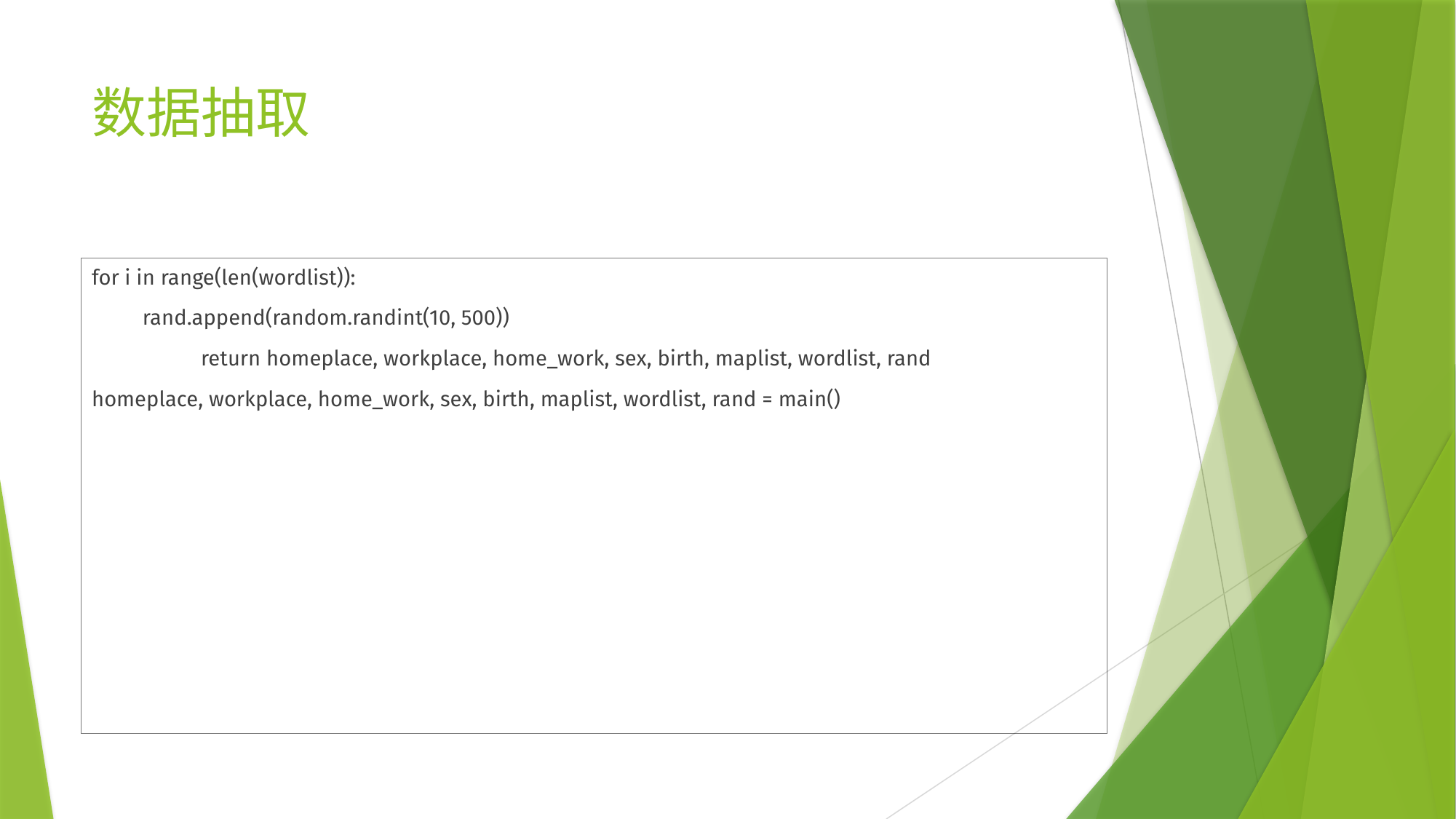

# 数据抽取
for i in range(len(wordlist)):
         rand.append(random.randint(10, 500))
	return homeplace, workplace, home_work, sex, birth, maplist, wordlist, rand
homeplace, workplace, home_work, sex, birth, maplist, wordlist, rand = main()